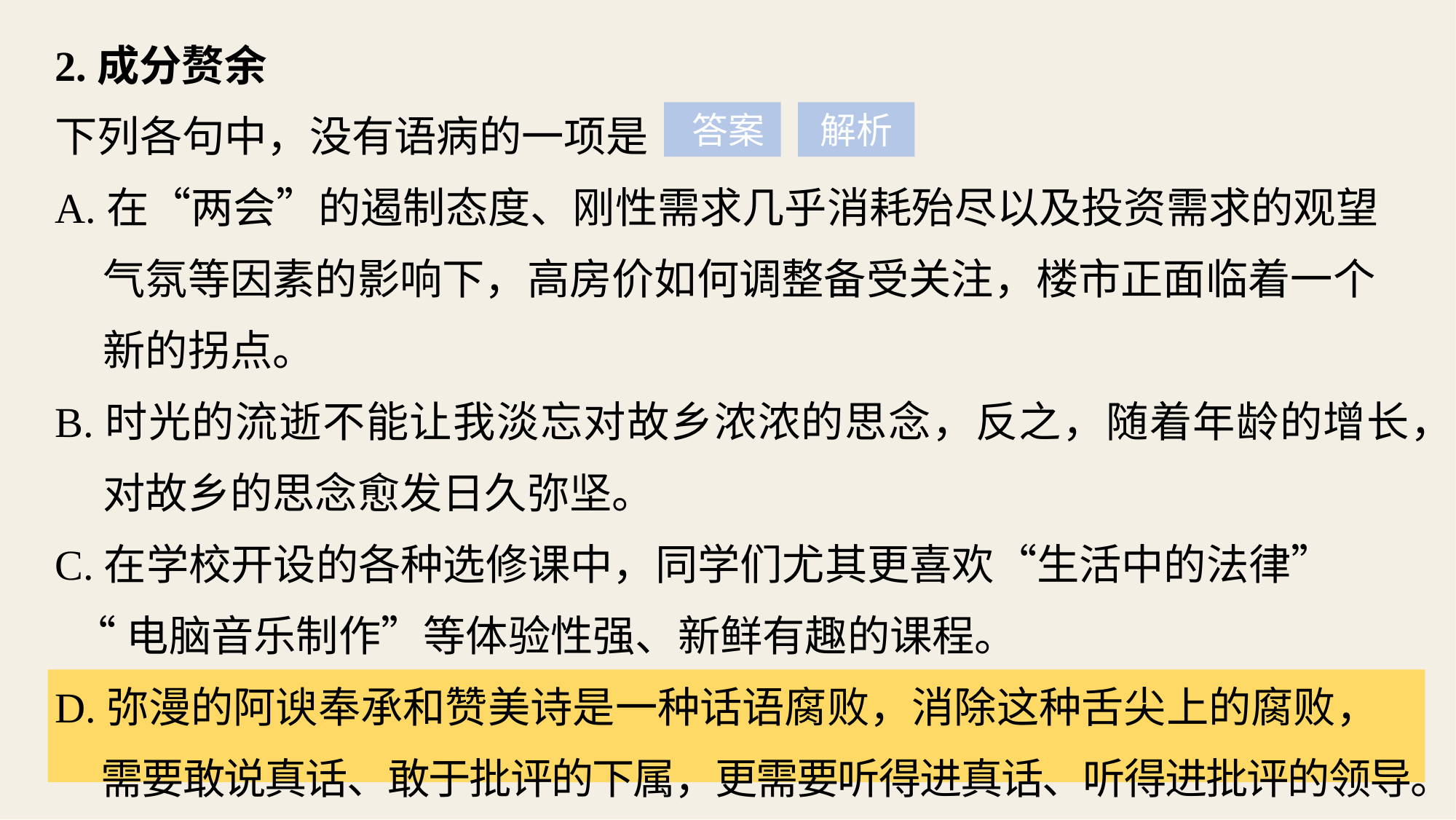

2.成分赘余
下列各句中，没有语病的一项是
A.在“两会”的遏制态度、刚性需求几乎消耗殆尽以及投资需求的观望
    气氛等因素的影响下，高房价如何调整备受关注，楼市正面临着一个
    新的拐点。
B.时光的流逝不能让我淡忘对故乡浓浓的思念，反之，随着年龄的增长，
    对故乡的思念愈发日久弥坚。
C.在学校开设的各种选修课中，同学们尤其更喜欢“生活中的法律”
  “电脑音乐制作”等体验性强、新鲜有趣的课程。
D.弥漫的阿谀奉承和赞美诗是一种话语腐败，消除这种舌尖上的腐败，
    需要敢说真话、敢于批评的下属，更需要听得进真话、听得进批评的领导。
 答案
解析